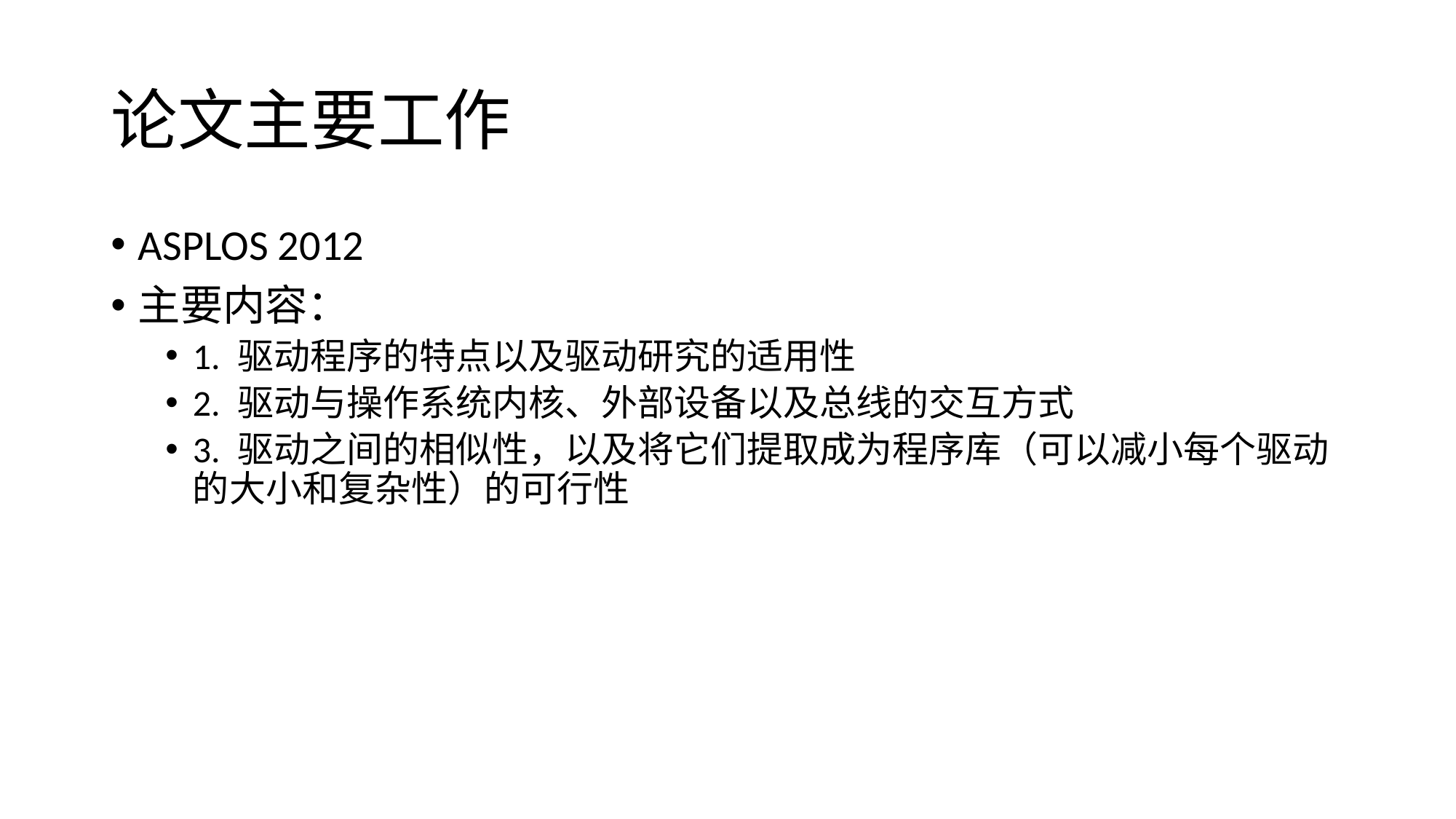

# 论文主要工作
ASPLOS 2012
主要内容：
1. 驱动程序的特点以及驱动研究的适用性
2. 驱动与操作系统内核、外部设备以及总线的交互方式
3. 驱动之间的相似性，以及将它们提取成为程序库（可以减小每个驱动的大小和复杂性）的可行性